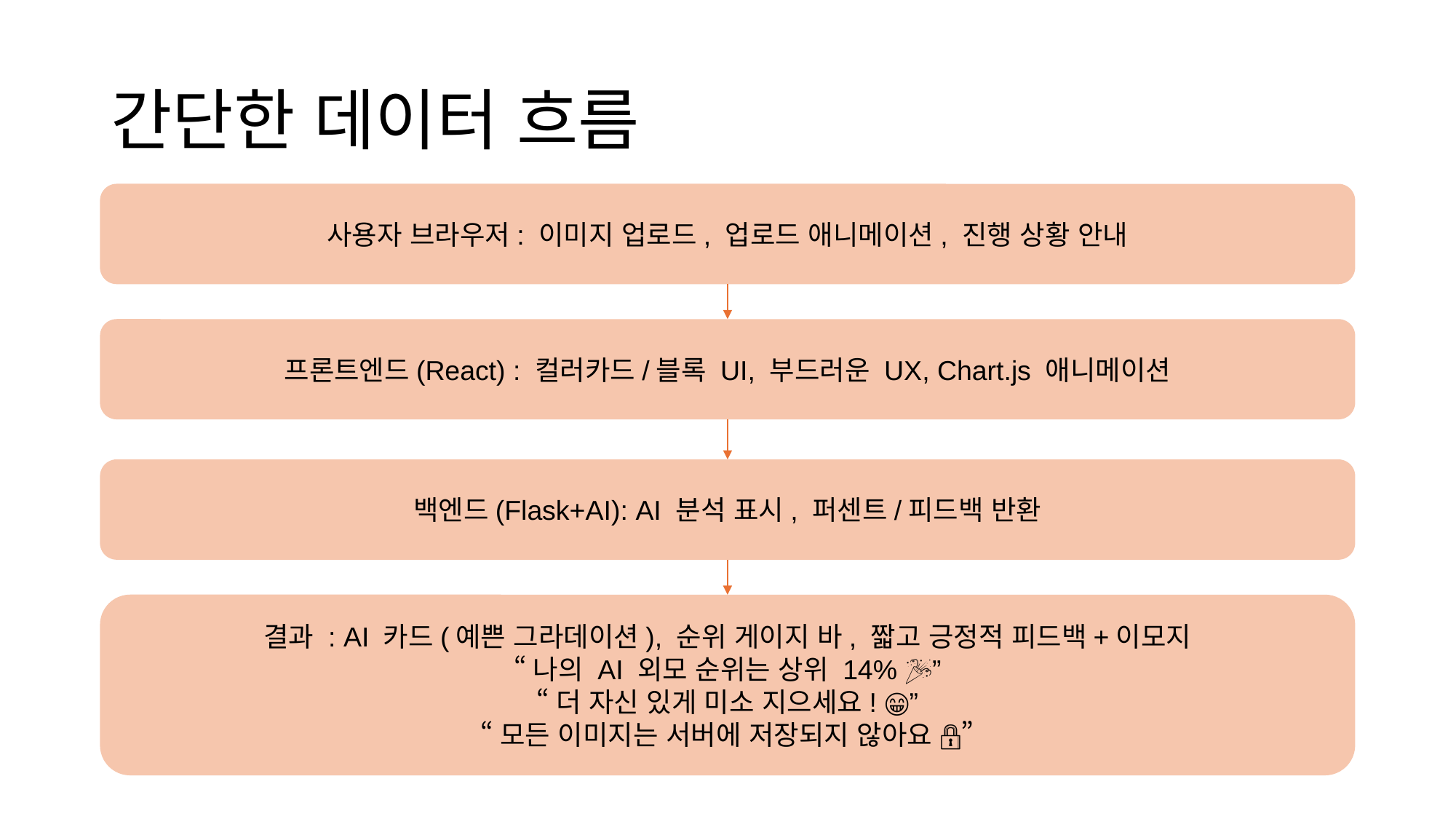

# 간단한 데이터 흐름
사용자 브라우저: 이미지 업로드, 업로드 애니메이션, 진행 상황 안내
프론트엔드(React) : 컬러카드/블록 UI, 부드러운 UX, Chart.js 애니메이션
백엔드(Flask+AI): AI 분석 표시, 퍼센트/피드백 반환
결과 : AI 카드(예쁜 그라데이션), 순위 게이지 바, 짧고 긍정적 피드백+이모지
“나의 AI 외모 순위는 상위 14% 🎉”
“더 자신 있게 미소 지으세요! 😁”
“모든 이미지는 서버에 저장되지 않아요 🔒”